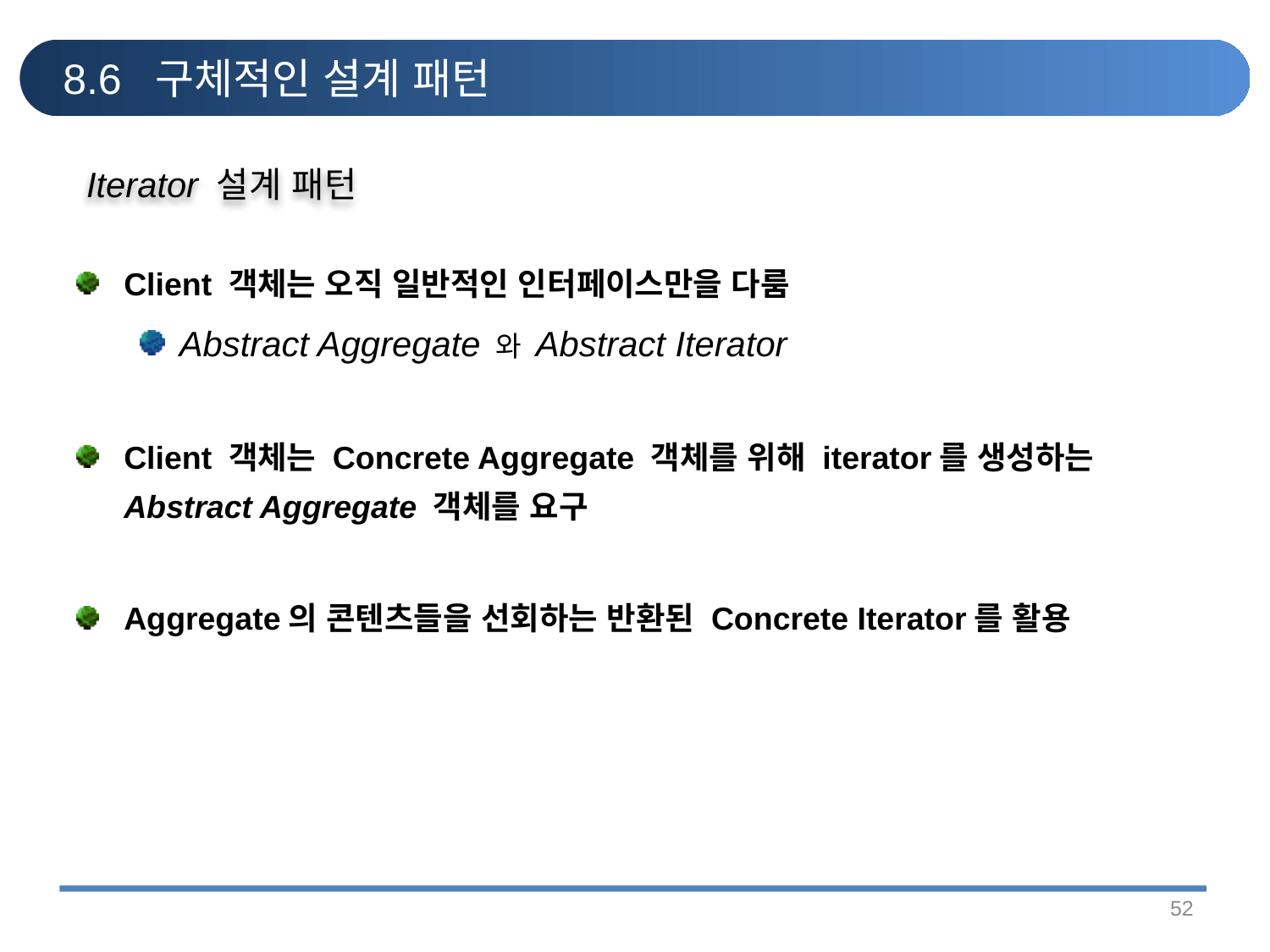

# 8.6  구체적인 설계 패턴
Iterator 설계 패턴
Client 객체는 오직 일반적인 인터페이스만을 다룸
Abstract Aggregate 와 Abstract Iterator

Client 객체는 Concrete Aggregate 객체를 위해 iterator를 생성하는 Abstract Aggregate 객체를 요구

Aggregate의 콘텐츠들을 선회하는 반환된 Concrete Iterator를 활용
52